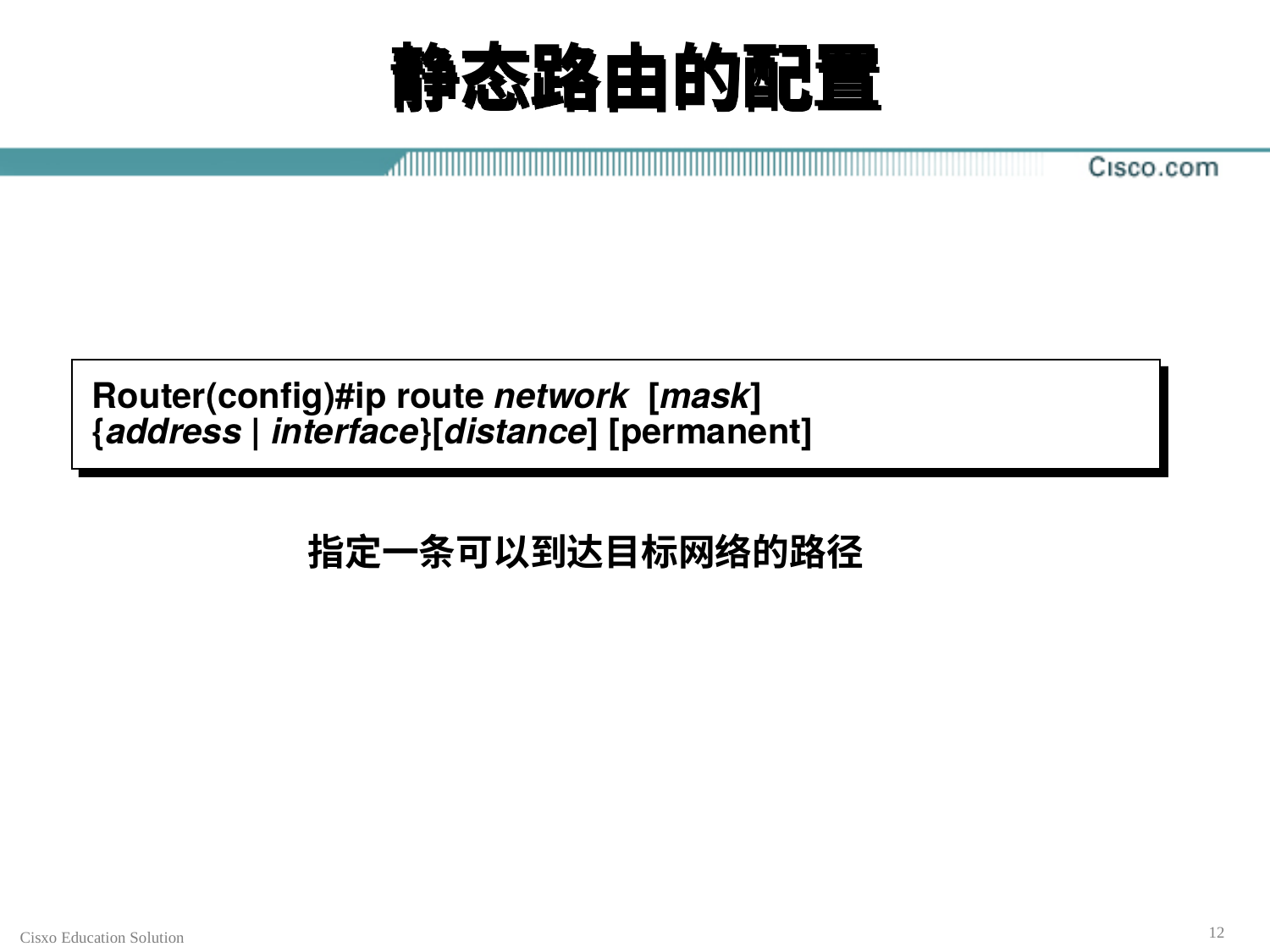

# 静态路由的配置

Router(config)#ip route network  [mask]
{address | interface}[distance] [permanent]
指定一条可以到达目标网络的路径